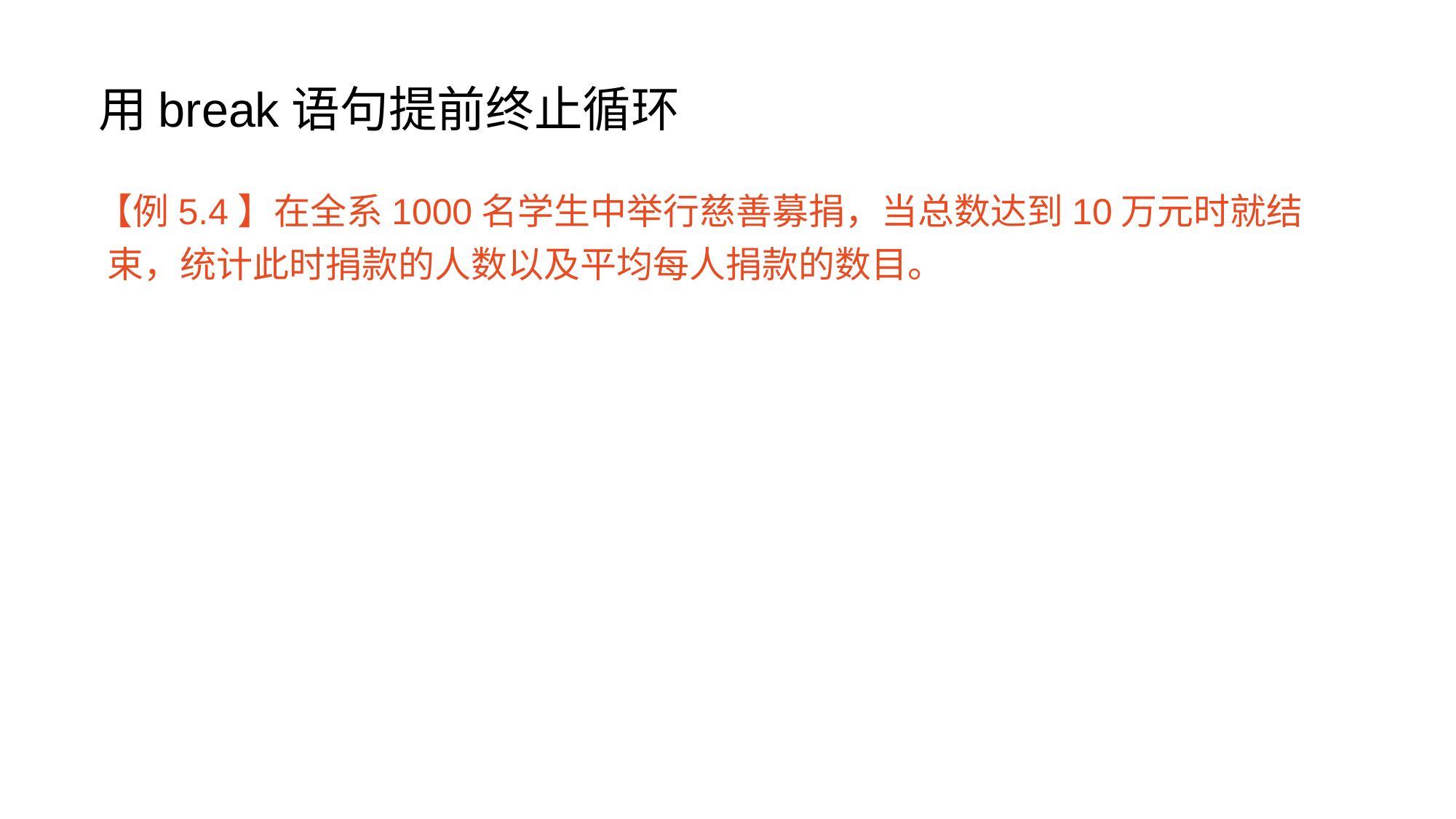

# 用break语句提前终止循环
【例5.4】在全系1000名学生中举行慈善募捐，当总数达到10万元时就结束，统计此时捐款的人数以及平均每人捐款的数目。